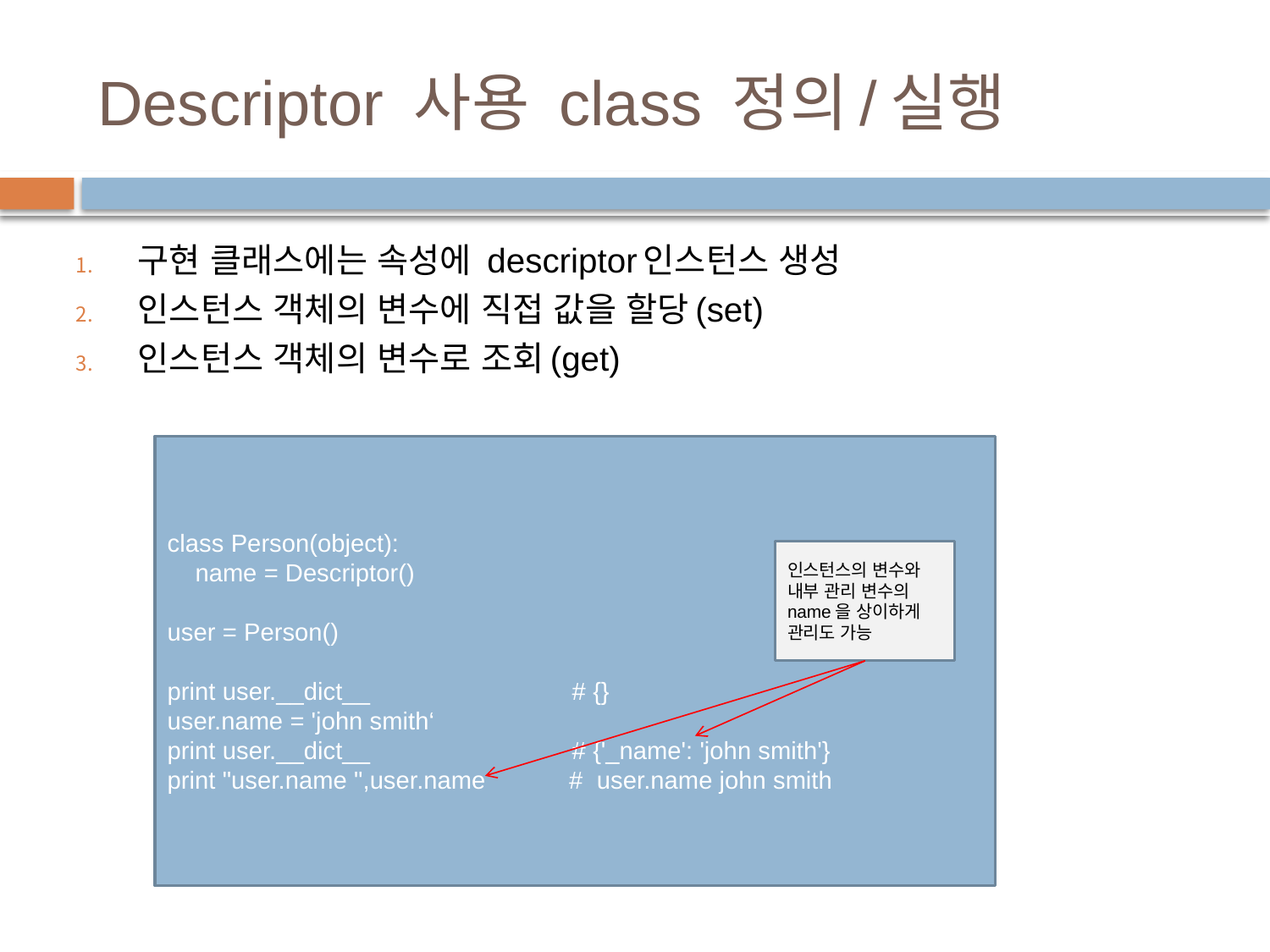

# Descriptor 사용 class 정의/실행
구현 클래스에는 속성에 descriptor인스턴스 생성
인스턴스 객체의 변수에 직접 값을 할당(set)
인스턴스 객체의 변수로 조회(get)

class Person(object):
    name = Descriptor()

user = Person()

print user.__dict__                             # {}
user.name = 'john smith‘
print user.__dict__                             # {'_name': 'john smith'}
print "user.name ",user.name            #  user.name john smith

인스턴스의 변수와 내부 관리 변수의 name을 상이하게 관리도 가능